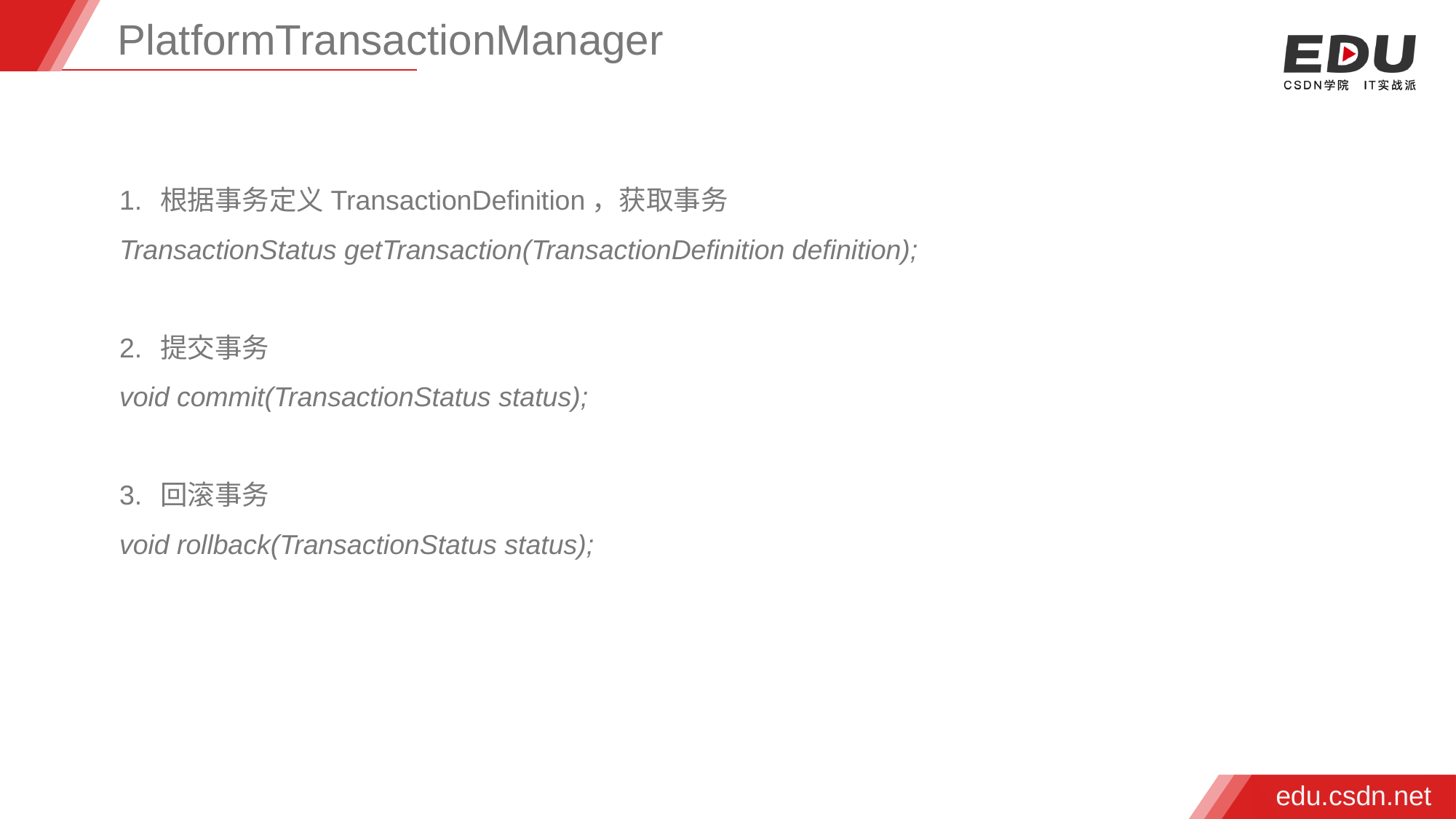

PlatformTransactionManager

根据事务定义TransactionDefinition，获取事务
TransactionStatus getTransaction(TransactionDefinition definition);

提交事务
void commit(TransactionStatus status);
回滚事务
void rollback(TransactionStatus status);

edu.csdn.net